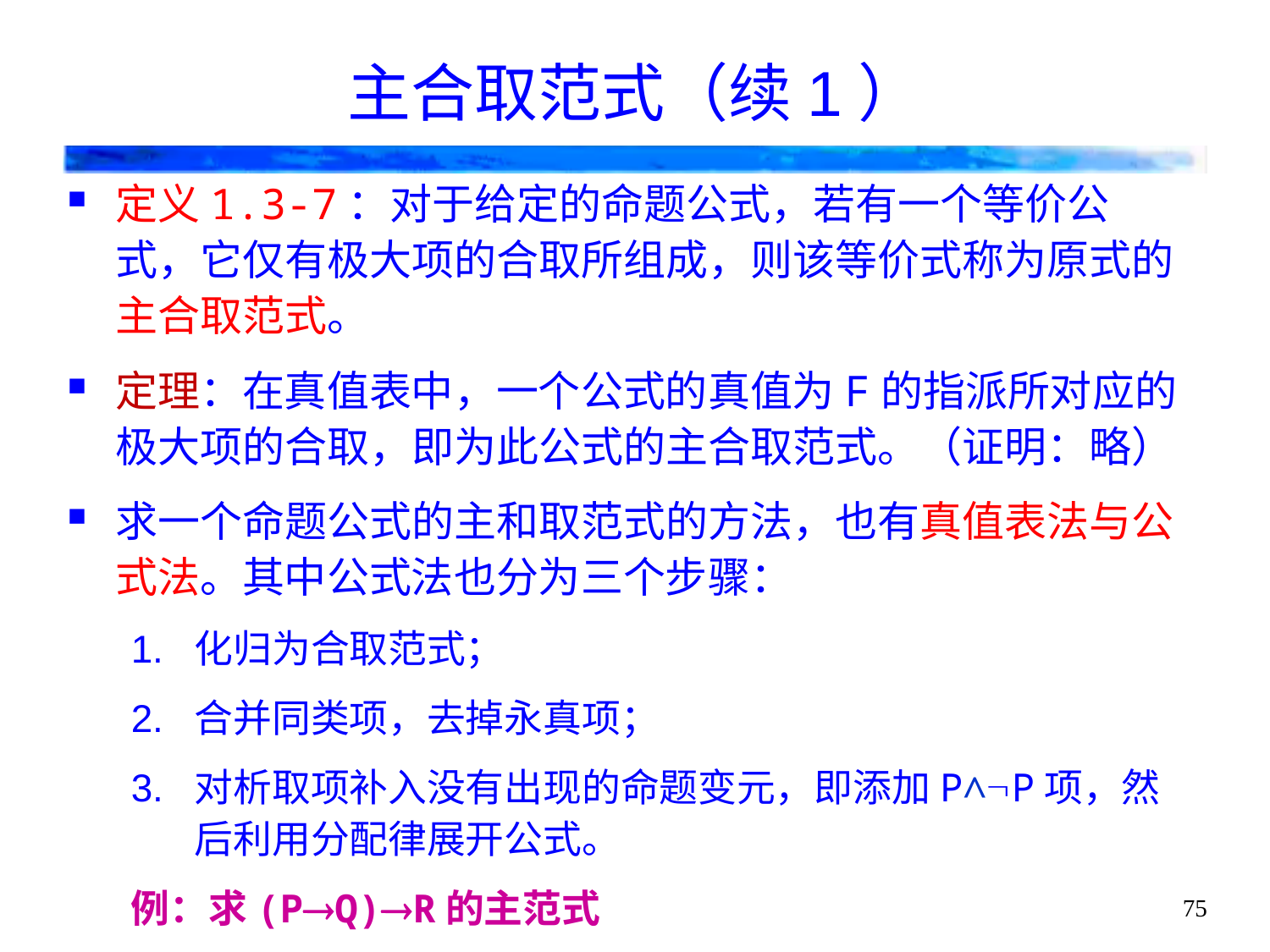

# 主合取范式（续1）
定义1.3-7：对于给定的命题公式，若有一个等价公式，它仅有极大项的合取所组成，则该等价式称为原式的主合取范式。
定理：在真值表中，一个公式的真值为F的指派所对应的极大项的合取，即为此公式的主合取范式。（证明：略）
求一个命题公式的主和取范式的方法，也有真值表法与公式法。其中公式法也分为三个步骤：
化归为合取范式；
合并同类项，去掉永真项；
对析取项补入没有出现的命题变元，即添加P∧¬P项，然后利用分配律展开公式。
例：求(P→Q)→R的主范式
75